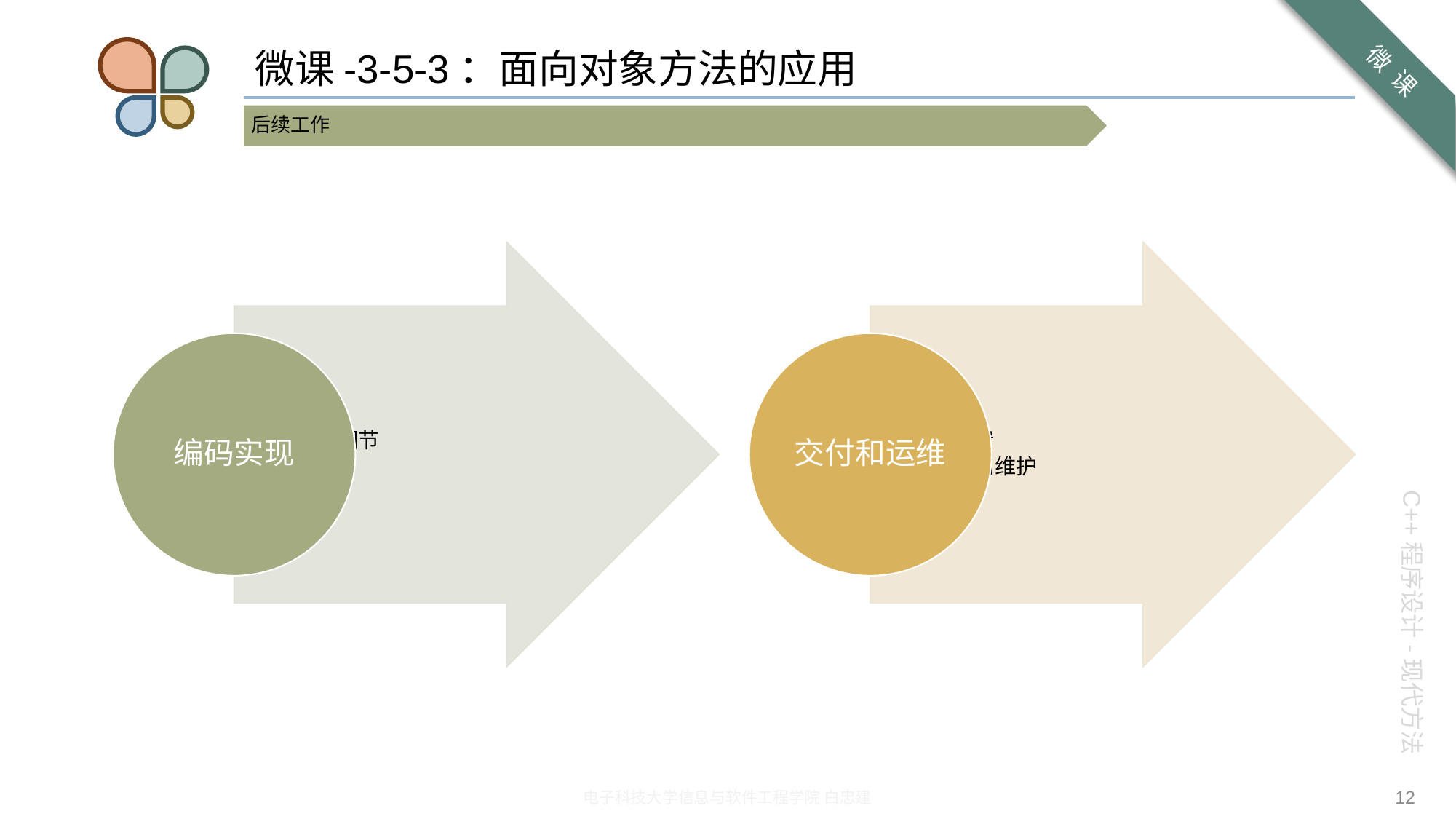

# 微课-3-5-3：面向对象方法的应用
后续工作
添加实现细节
代码测试
编码实现
用户的反馈
系统升级和维护
交付和运维
12